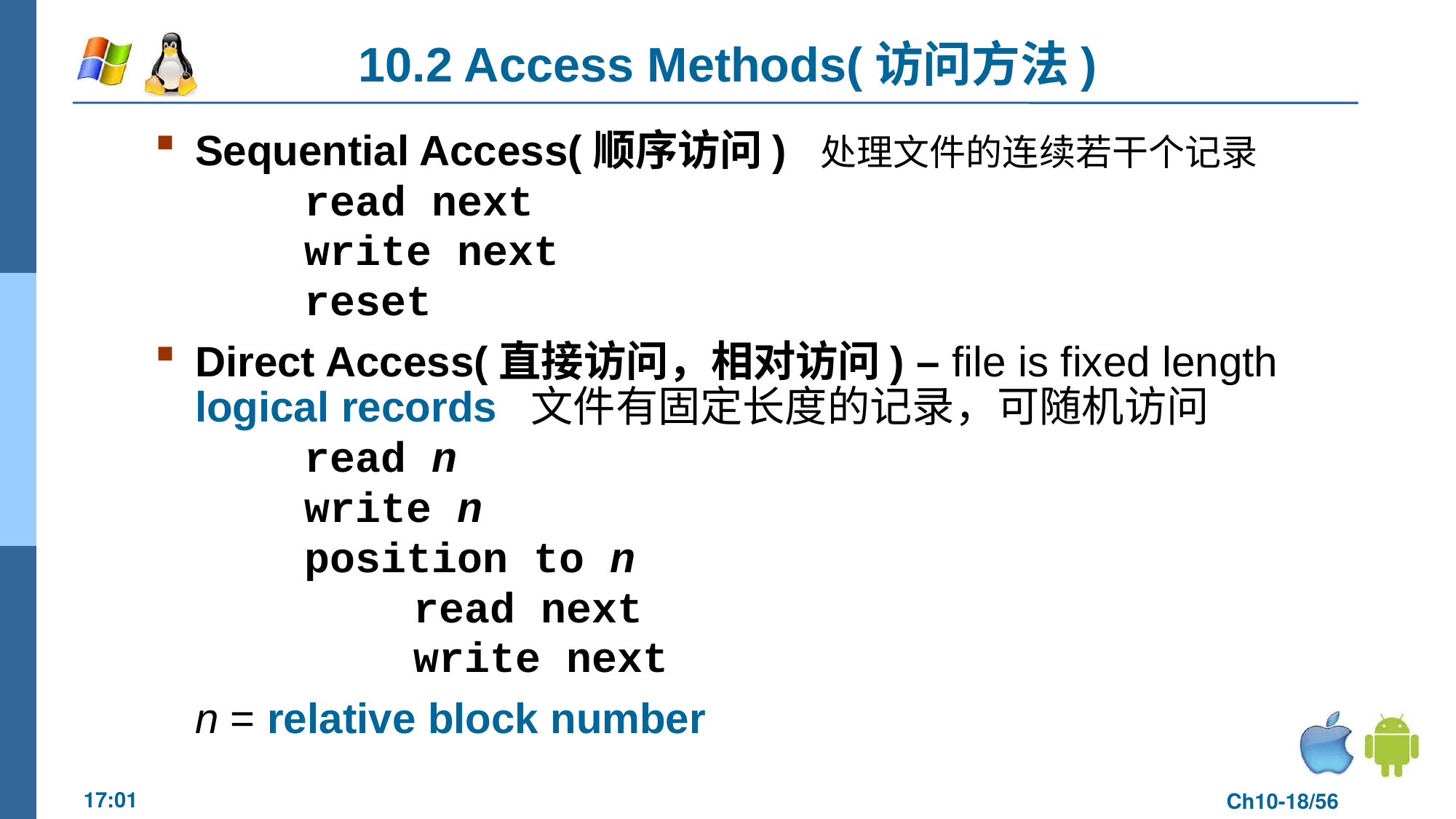

# 10.2 Access Methods(访问方法)
Sequential Access(顺序访问)  处理文件的连续若干个记录
		read next
		write next
		reset
Direct Access(直接访问，相对访问) – file is fixed length logical records  文件有固定长度的记录，可随机访问
		read n
		write n
		position to n
			read next
			write next
	n = relative block number